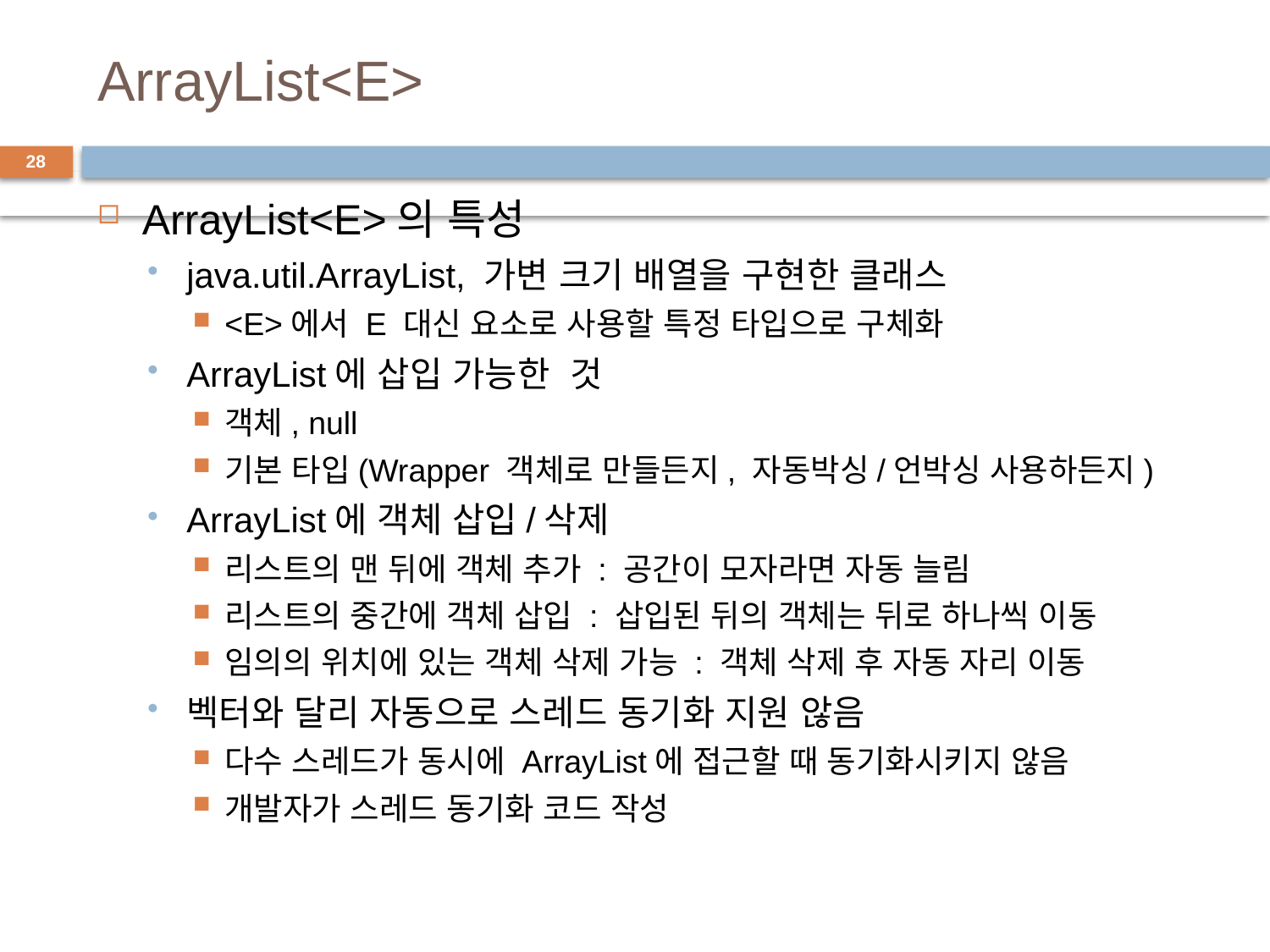

# ArrayList<E>
28
ArrayList<E>의 특성
java.util.ArrayList, 가변 크기 배열을 구현한 클래스
<E>에서 E 대신 요소로 사용할 특정 타입으로 구체화
ArrayList에 삽입 가능한  것
객체, null
기본 타입(Wrapper 객체로 만들든지, 자동박싱/언박싱 사용하든지)
ArrayList에 객체 삽입/삭제
리스트의 맨 뒤에 객체 추가 : 공간이 모자라면 자동 늘림
리스트의 중간에 객체 삽입 : 삽입된 뒤의 객체는 뒤로 하나씩 이동
임의의 위치에 있는 객체 삭제 가능 : 객체 삭제 후 자동 자리 이동
벡터와 달리 자동으로 스레드 동기화 지원 않음
다수 스레드가 동시에 ArrayList에 접근할 때 동기화시키지 않음
개발자가 스레드 동기화 코드 작성